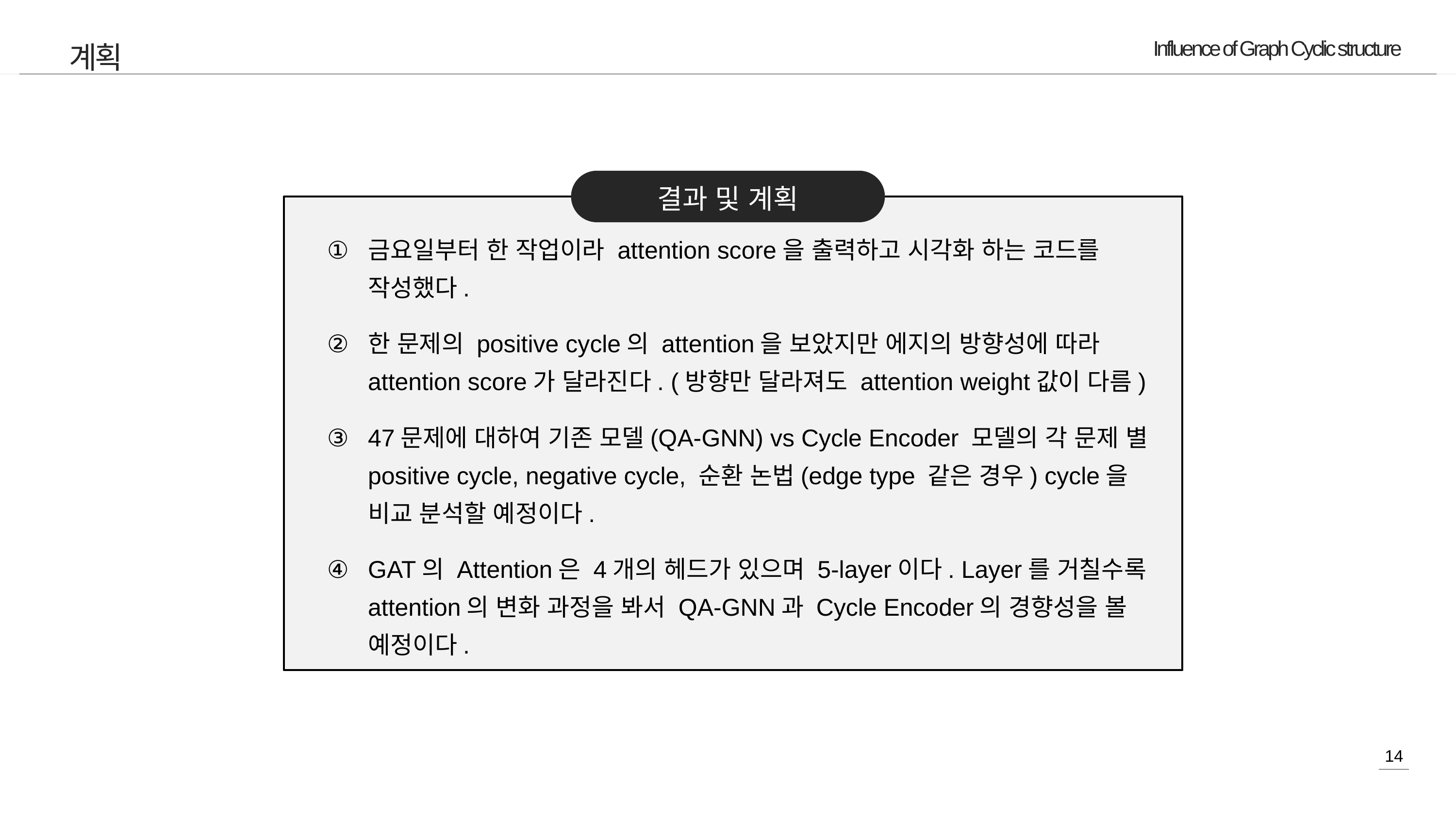

계획

결과 및 계획

금요일부터 한 작업이라 attention score을 출력하고 시각화 하는 코드를 작성했다.
한 문제의 positive cycle의 attention을 보았지만 에지의 방향성에 따라 attention score가 달라진다. (방향만 달라져도 attention weight값이 다름)
47문제에 대하여 기존 모델(QA-GNN) vs Cycle Encoder 모델의 각 문제 별 positive cycle, negative cycle, 순환 논법(edge type 같은 경우) cycle을 비교 분석할 예정이다.
GAT의 Attention은 4개의 헤드가 있으며 5-layer이다. Layer를 거칠수록 attention의 변화 과정을 봐서 QA-GNN과 Cycle Encoder의 경향성을 볼 예정이다.